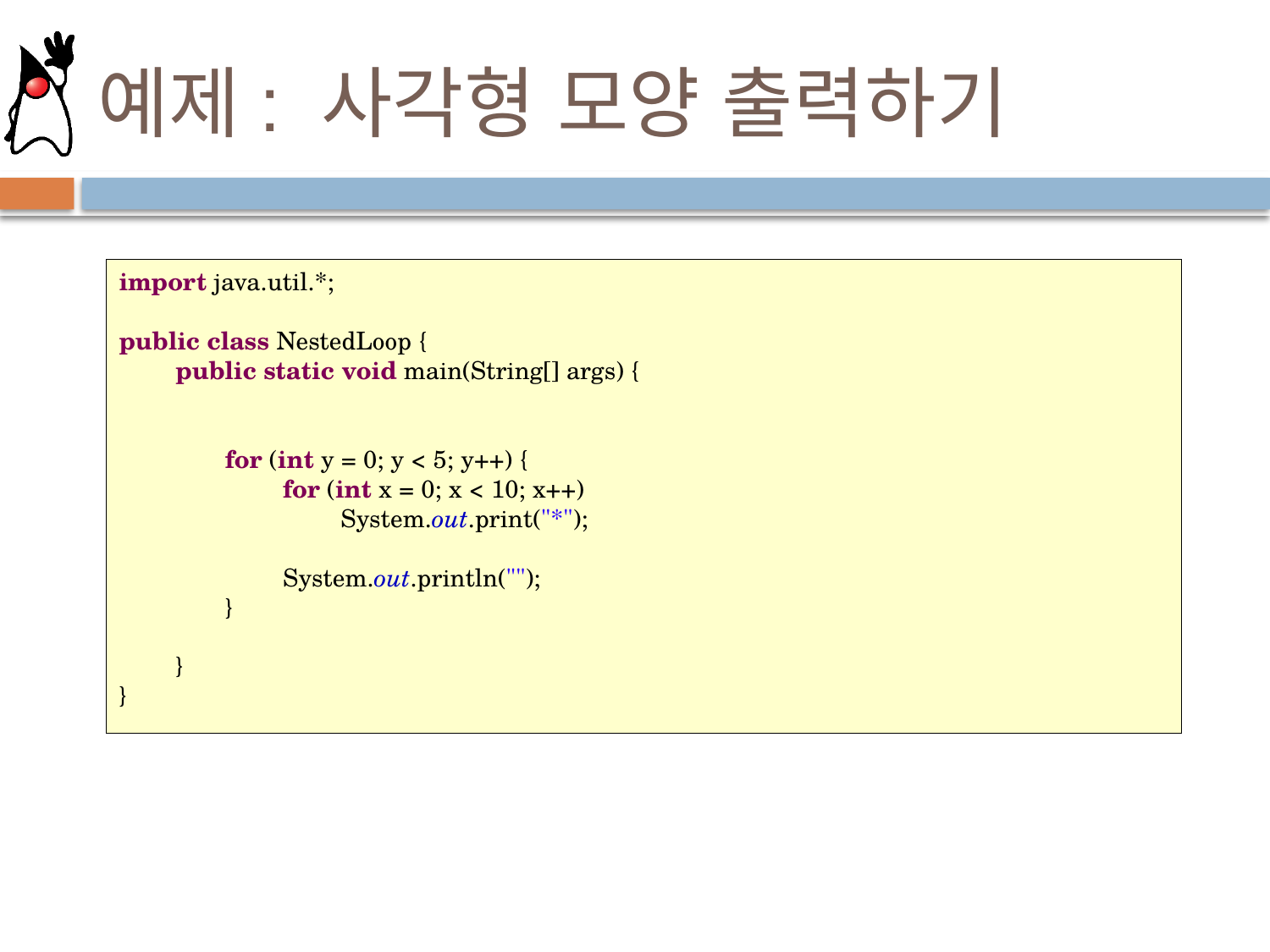

# 예제: 사각형 모양 출력하기
import java.util.*;

public class NestedLoop {
       public static void main(String[] args) {

             for (int y = 0; y < 5; y++) {
                    for (int x = 0; x < 10; x++)
                           System.out.print("*");

                    System.out.println("");
             }

       }
}